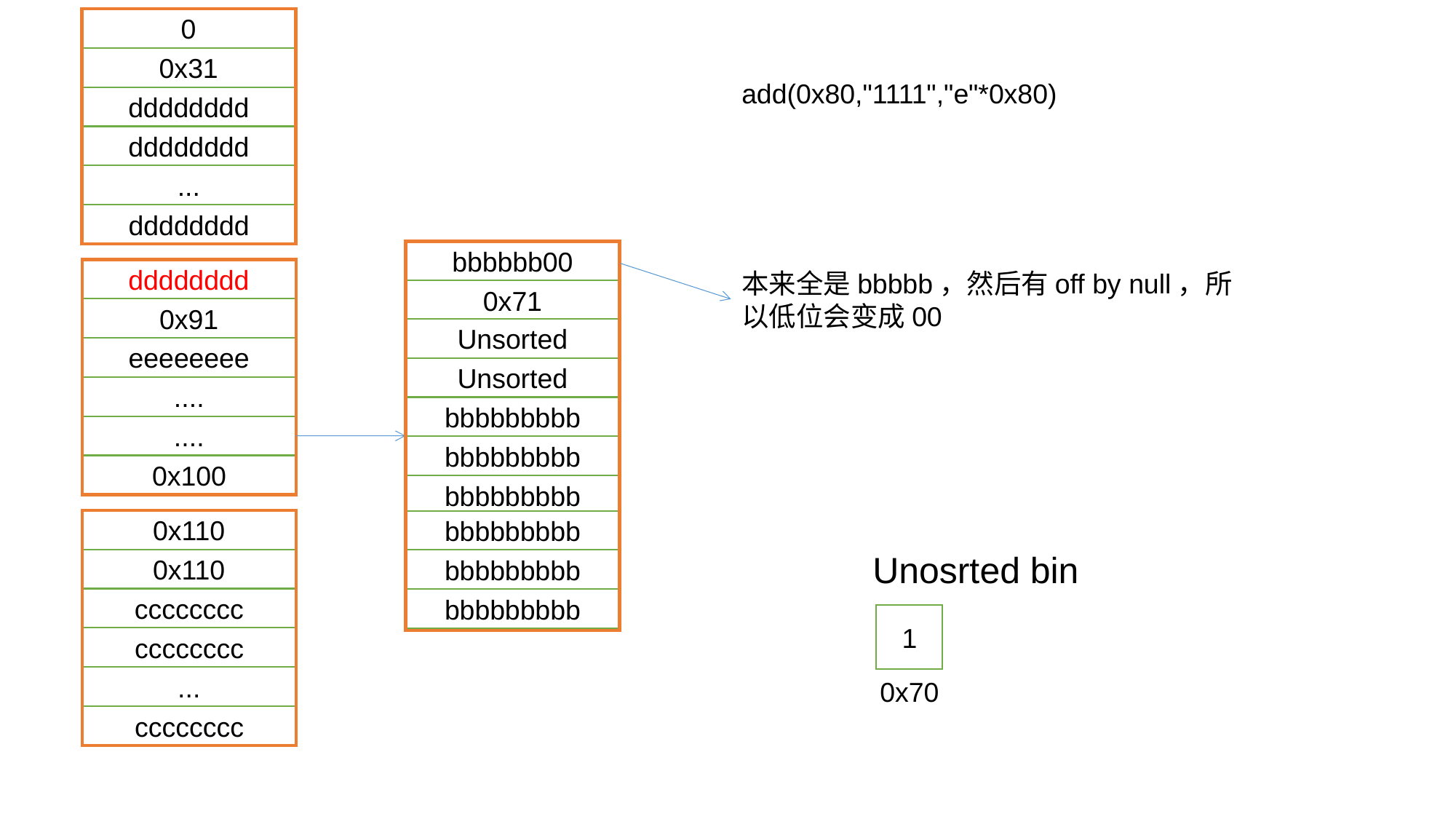

0
0x31
dddddddd
dddddddd
...
dddddddd

add(0x80,"1111","e"*0x80)
bbbbbb00

0x71
Unsorted
Unsorted
bbbbbbbbb
bbbbbbbbb
bbbbbbbbb
bbbbbbbbb
bbbbbbbbb
bbbbbbbbb
dddddddd
0x91
eeeeeeee
....
....
0x100

本来全是bbbbb，然后有off by null，所以低位会变成00
0x110
0x110
cccccccc
cccccccc
...
cccccccc

Unosrted bin
1
0x70